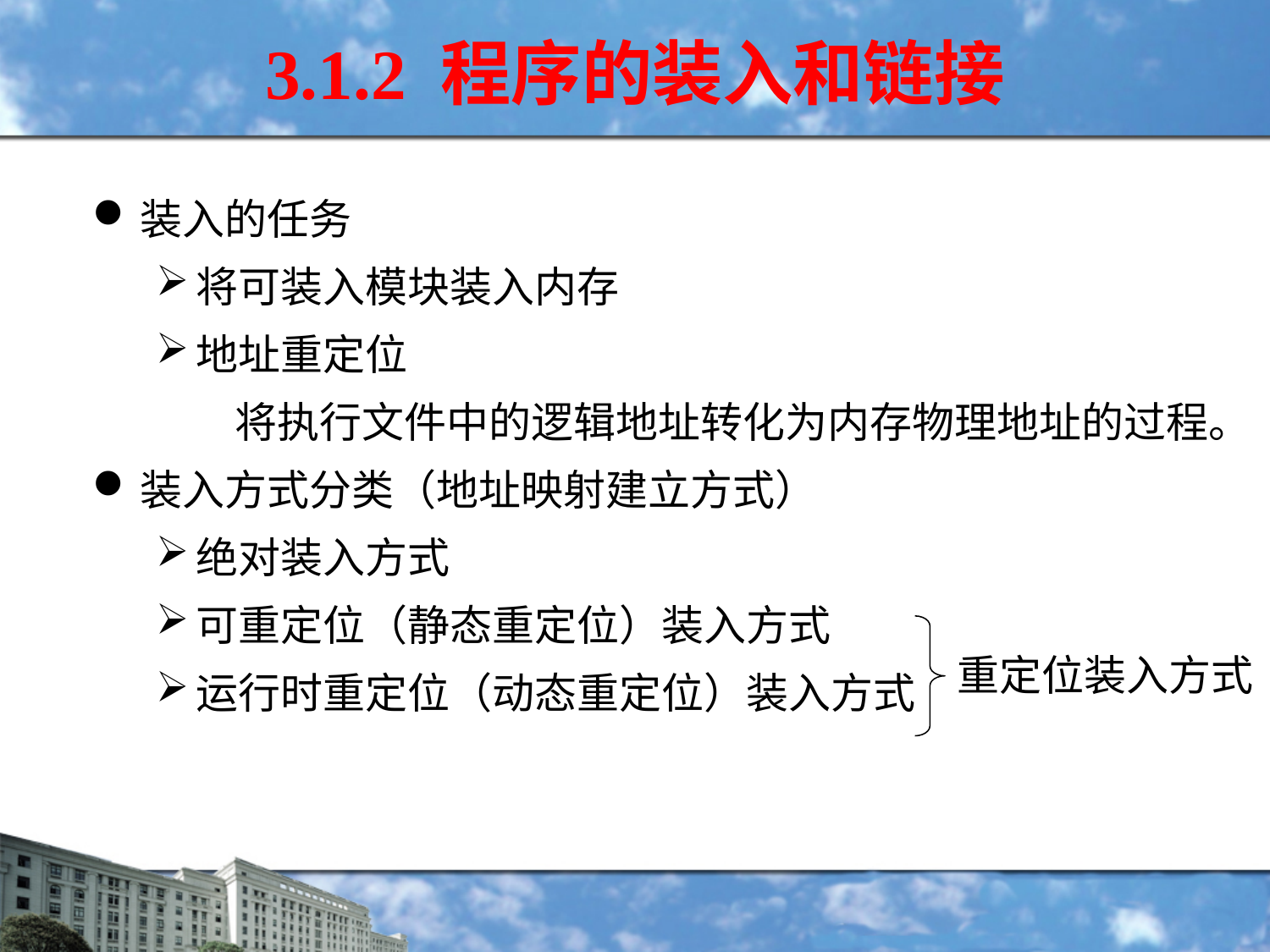

3.1.2 程序的装入和链接
装入的任务
将可装入模块装入内存
地址重定位
         将执行文件中的逻辑地址转化为内存物理地址的过程。
装入方式分类（地址映射建立方式）
绝对装入方式
可重定位（静态重定位）装入方式
运行时重定位（动态重定位）装入方式

重定位装入方式